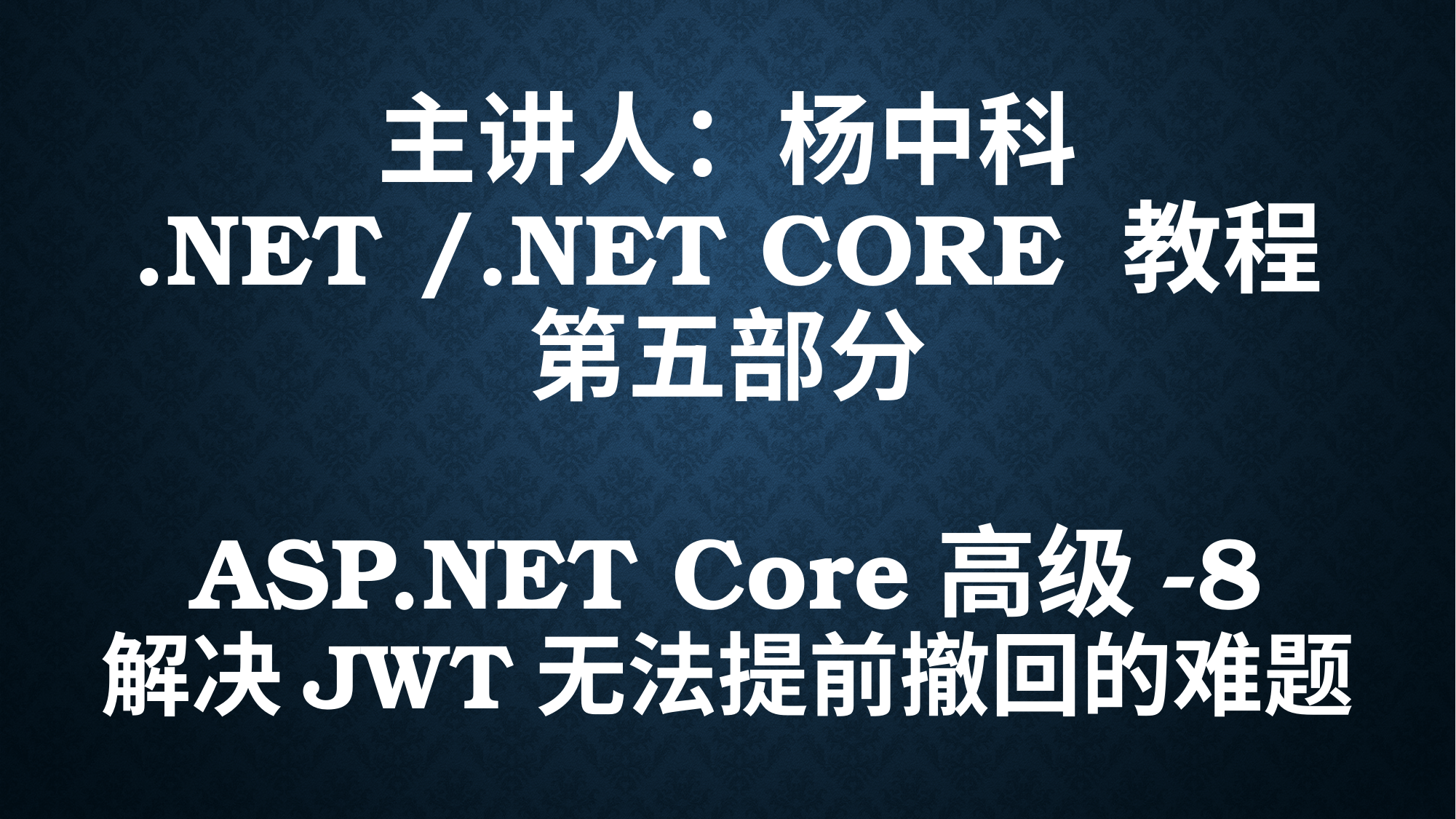

# 主讲人：杨中科 .NET /.NET Core 教程 第五部分 ASP.NET Core高级-8 解决JWT无法提前撤回的难题